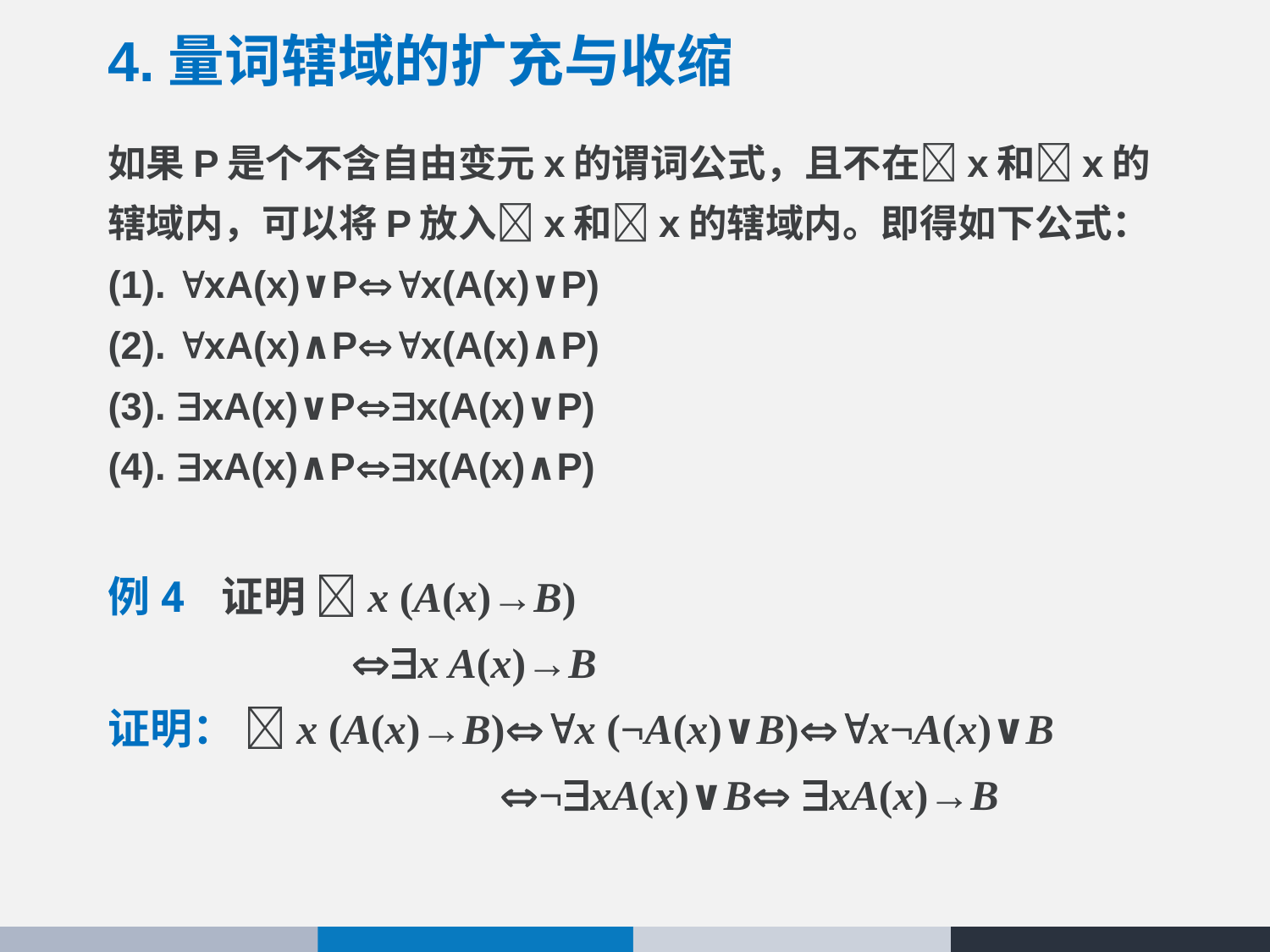

# 4.量词辖域的扩充与收缩
如果P是个不含自由变元x的谓词公式，且不在∀x和∃x的
辖域内，可以将P放入∀x和∃x的辖域内。即得如下公式：
(1). ∀xA(x)∨P⇔∀x(A(x)∨P)
(2). ∀xA(x)∧P⇔∀x(A(x)∧P)
(3). ∃xA(x)∨P⇔∃x(A(x)∨P)
(4). ∃xA(x)∧P⇔∃x(A(x)∧P)
例4 证明 ∀x (A(x)→B)
                       ⇔∃x A(x)→B
证明： ∀x (A(x)→B)⇔∀x (¬A(x)∨B)⇔∀x¬A(x)∨B
                                     ⇔¬∃xA(x)∨B⇔ ∃xA(x)→B